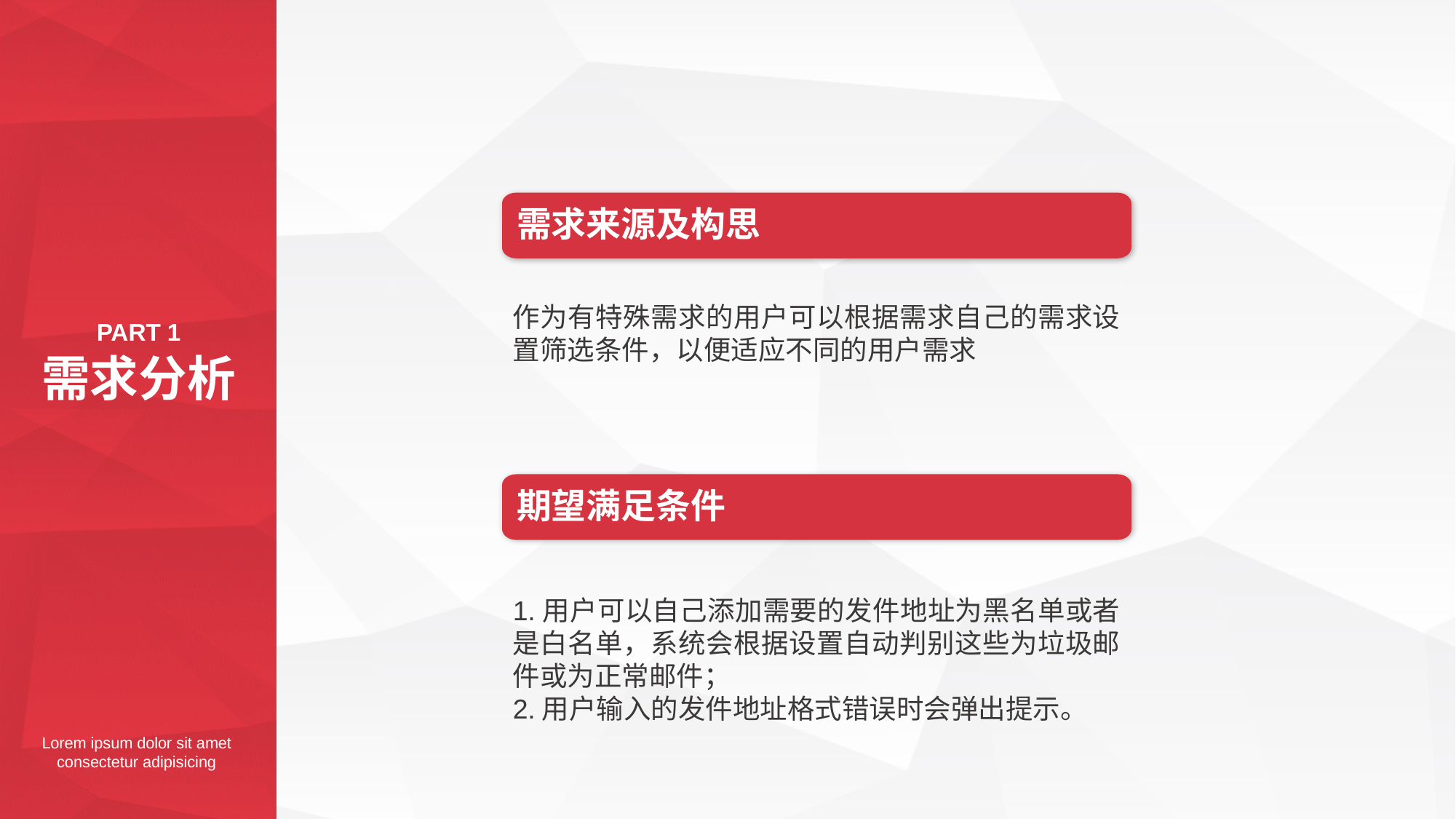

需求来源及构思
作为有特殊需求的用户可以根据需求自己的需求设置筛选条件，以便适应不同的用户需求
PART 1
需求分析
期望满足条件
1.用户可以自己添加需要的发件地址为黑名单或者是白名单，系统会根据设置自动判别这些为垃圾邮件或为正常邮件；
2.用户输入的发件地址格式错误时会弹出提示。